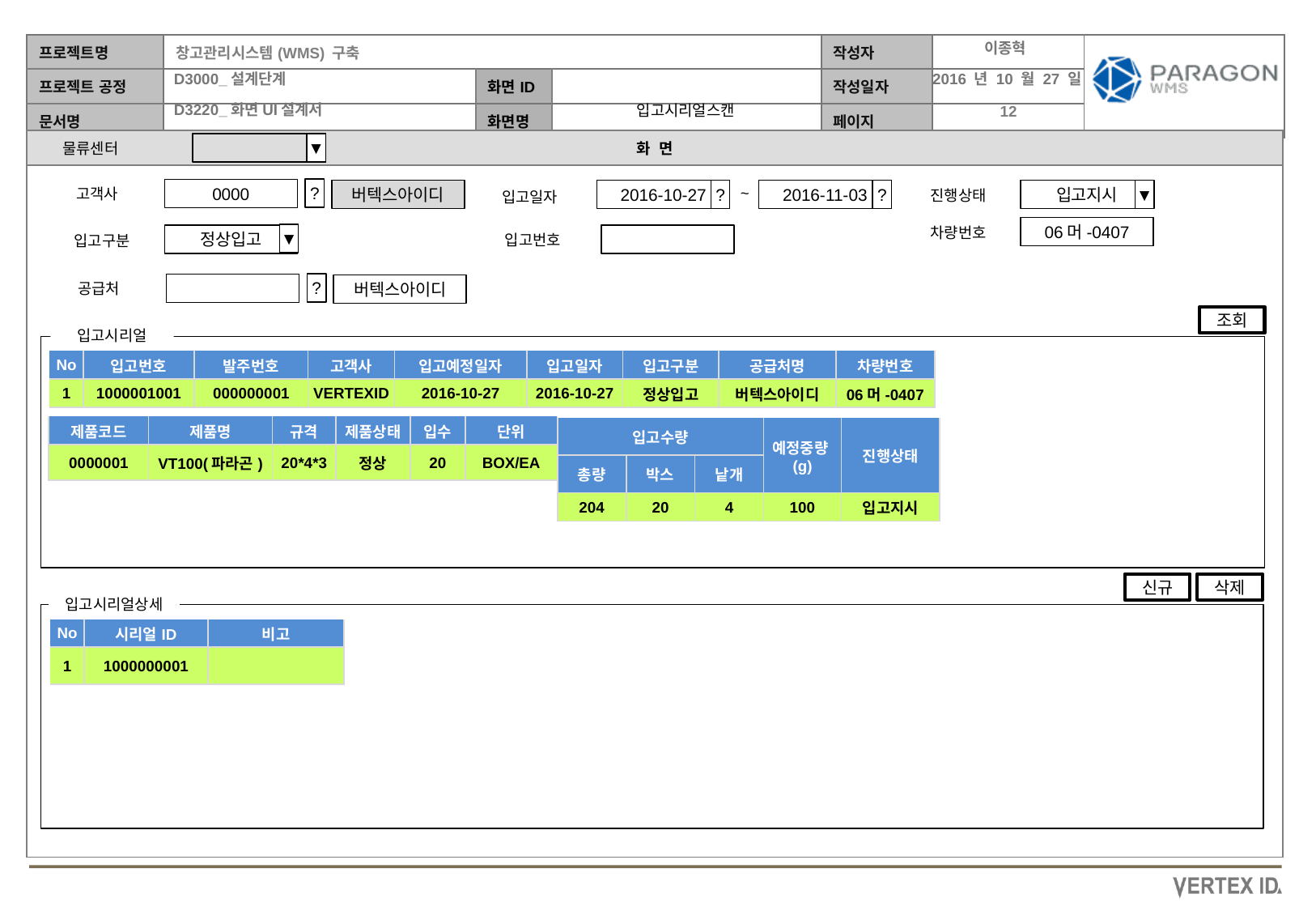

이종혁
2016 년 10 월 27 일
입고시리얼스캔
물류센터

▼
~
고객사
?
0000
버텍스아이디
진행상태
입고지시
▼
2016-10-27
?
2016-11-03
?
입고일자
차량번호
06머-0407
▼
입고번호
정상입고

입고구분
공급처
?

버텍스아이디
조회
입고시리얼

| No | 입고번호 | 발주번호 | 고객사 | 입고예정일자 | 입고일자 | 입고구분 | 공급처명 | 차량번호 |
| --- | --- | --- | --- | --- | --- | --- | --- | --- |
| 1 | 1000001001 | 000000001 | VERTEXID | 2016-10-27 | 2016-10-27 | 정상입고 | 버텍스아이디 | 06머-0407 |
| 제품코드 | 제품명 | 규격 | 제품상태 | 입수 | 단위 |
| --- | --- | --- | --- | --- | --- |
| 0000001 | VT100(파라곤) | 20\*4\*3 | 정상 | 20 | BOX/EA |
| 입고수량 |  |  | 예정중량(g) | 진행상태 |
| --- | --- | --- | --- | --- |
| 총량 | 박스 | 낱개 |  |  |
| 204 | 20 | 4 | 100 | 입고지시 |
신규
삭제
입고시리얼상세

| No | 시리얼ID | 비고 |
| --- | --- | --- |
| 1 | 1000000001 |  |